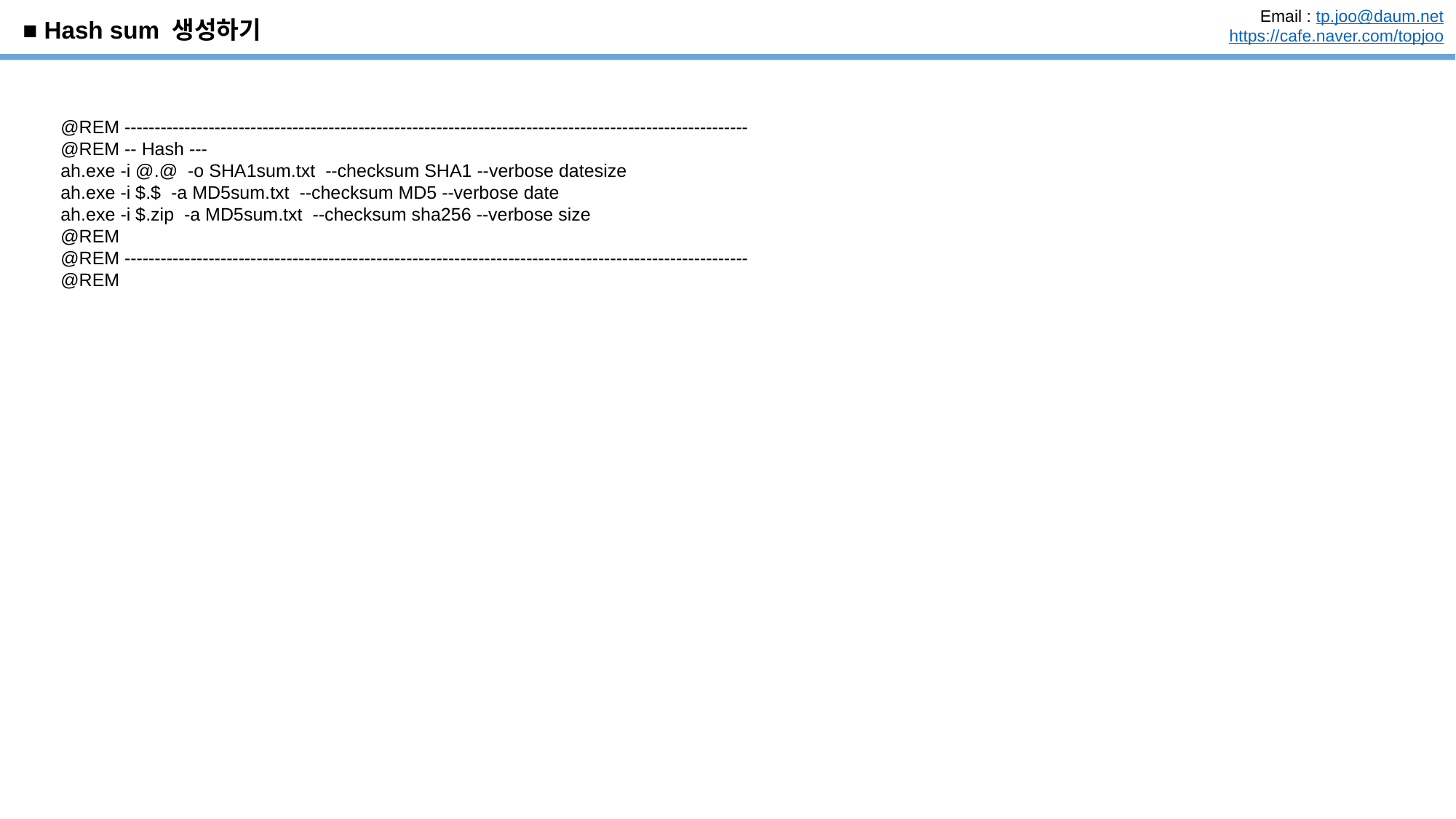

■ Hash sum 생성하기
@REM --------------------------------------------------------------------------------------------------------
@REM -- Hash ---
ah.exe -i @.@  -o SHA1sum.txt  --checksum SHA1 --verbose datesize
ah.exe -i $.$  -a MD5sum.txt  --checksum MD5 --verbose date
ah.exe -i $.zip  -a MD5sum.txt  --checksum sha256 --verbose size
@REM
@REM --------------------------------------------------------------------------------------------------------
@REM